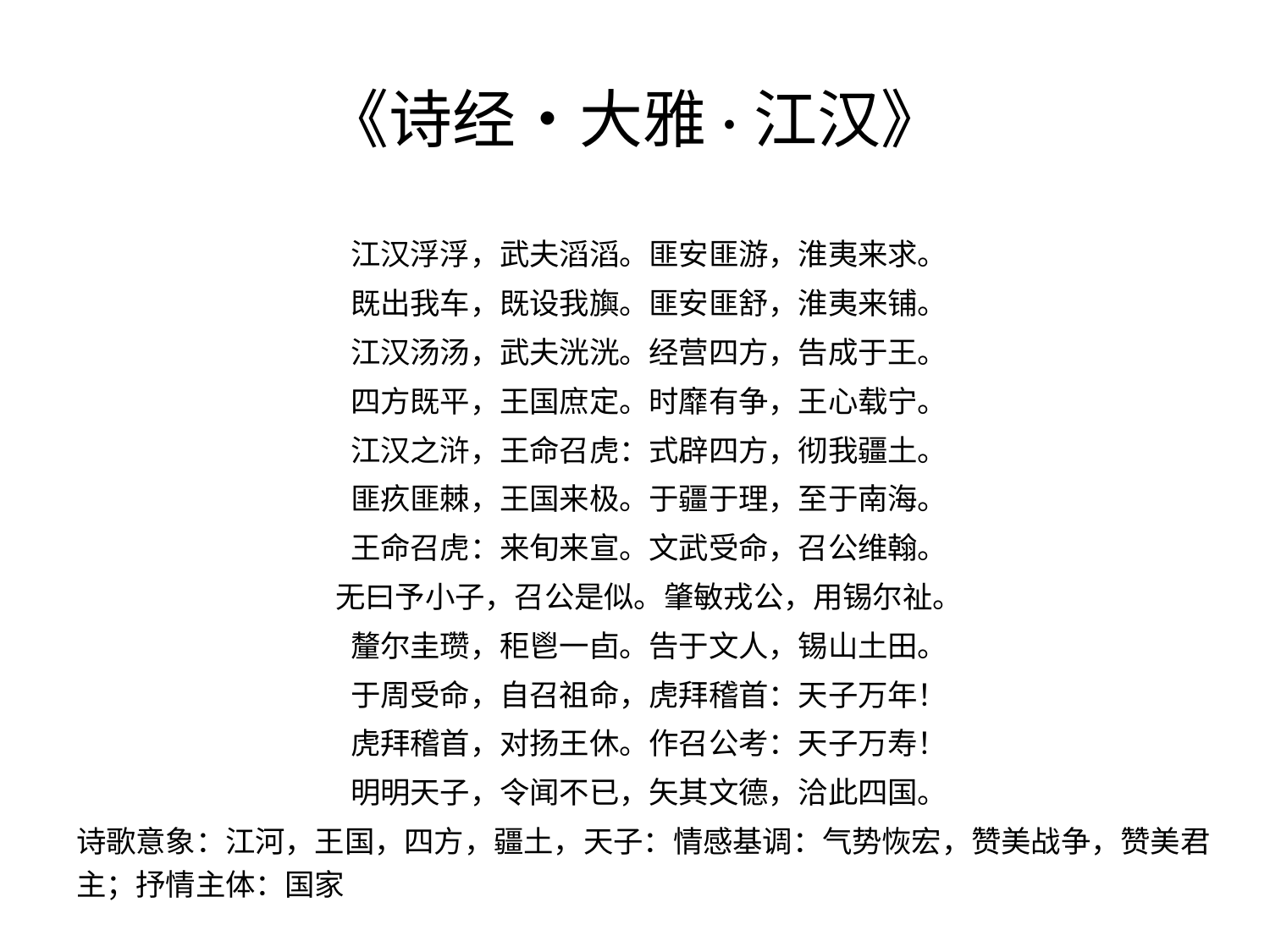

# 《诗经•大雅·江汉》
江汉浮浮，武夫滔滔。匪安匪游，淮夷来求。
既出我车，既设我旟。匪安匪舒，淮夷来铺。
江汉汤汤，武夫洸洸。经营四方，告成于王。
四方既平，王国庶定。时靡有争，王心载宁。
江汉之浒，王命召虎：式辟四方，彻我疆土。
匪疚匪棘，王国来极。于疆于理，至于南海。
王命召虎：来旬来宣。文武受命，召公维翰。
无曰予小子，召公是似。肇敏戎公，用锡尔祉。
釐尔圭瓒，秬鬯一卣。告于文人，锡山土田。
于周受命，自召祖命，虎拜稽首：天子万年！
虎拜稽首，对扬王休。作召公考：天子万寿！
明明天子，令闻不已，矢其文德，洽此四国。
诗歌意象：江河，王国，四方，疆土，天子：情感基调：气势恢宏，赞美战争，赞美君主；抒情主体：国家